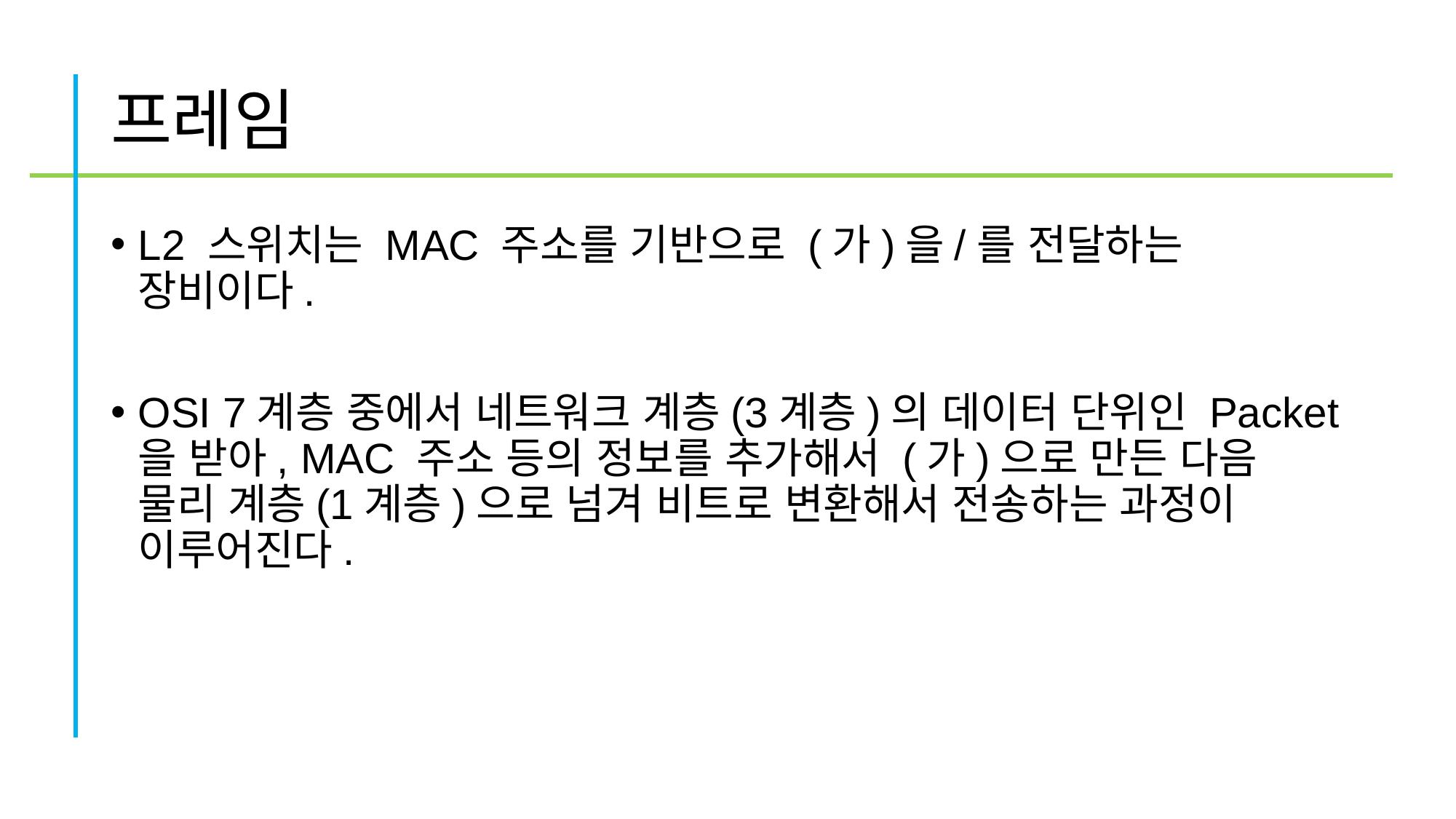

# 프레임
L2 스위치는 MAC 주소를 기반으로 (가)을/를 전달하는 장비이다.

OSI 7계층 중에서 네트워크 계층(3계층)의 데이터 단위인 Packet을 받아, MAC 주소 등의 정보를 추가해서 (가)으로 만든 다음 물리 계층(1계층)으로 넘겨 비트로 변환해서 전송하는 과정이 이루어진다.